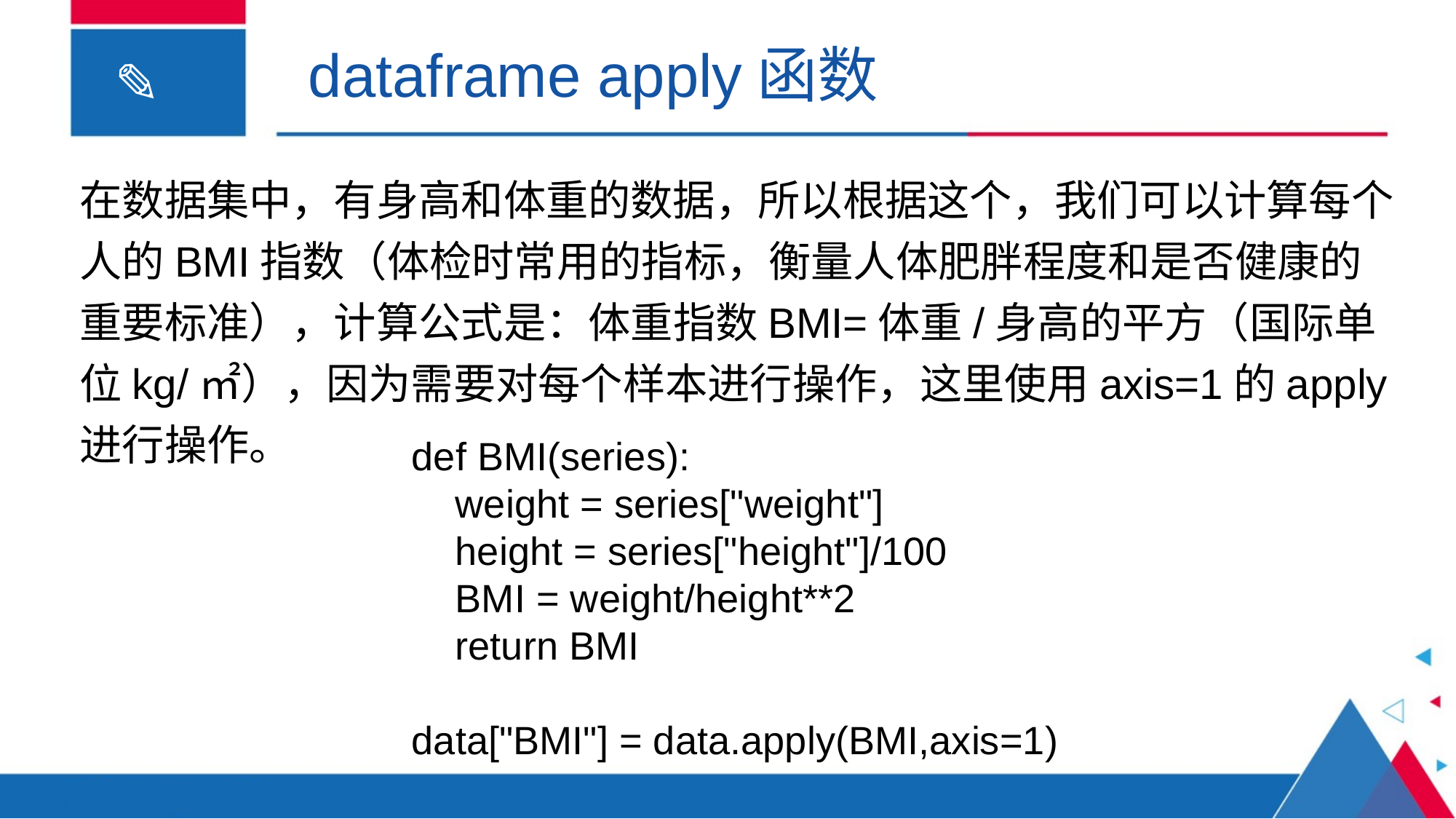

dataframe apply函数
在数据集中，有身高和体重的数据，所以根据这个，我们可以计算每个人的BMI指数（体检时常用的指标，衡量人体肥胖程度和是否健康的重要标准），计算公式是：体重指数BMI=体重/身高的平方（国际单位kg/㎡），因为需要对每个样本进行操作，这里使用axis=1的apply进行操作。
def BMI(series):
    weight = series["weight"]
    height = series["height"]/100
    BMI = weight/height**2
    return BMI
​
data["BMI"] = data.apply(BMI,axis=1)